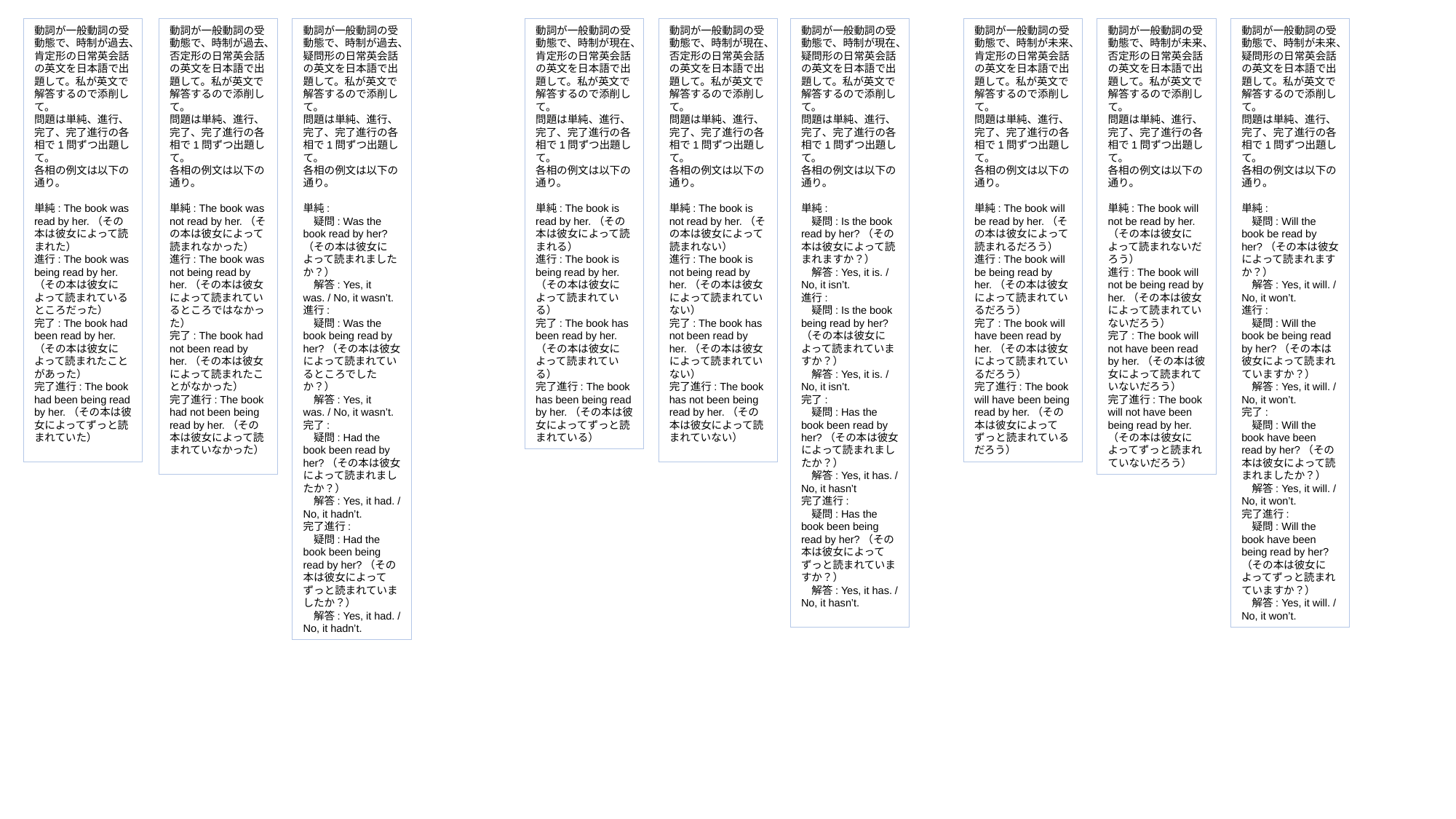

動詞が一般動詞の受動態で、時制が過去、肯定形の日常英会話の英文を日本語で出題して。私が英文で解答するので添削して。
問題は単純、進行、完了、完了進行の各相で1問ずつ出題して。
各相の例文は以下の通り。

単純: The book was read by her.（その本は彼女によって読まれた）
進行: The book was being read by her.（その本は彼女によって読まれているところだった）
完了: The book had been read by her.（その本は彼女によって読まれたことがあった）
完了進行: The book had been being read by her.（その本は彼女によってずっと読まれていた）

動詞が一般動詞の受動態で、時制が過去、否定形の日常英会話の英文を日本語で出題して。私が英文で解答するので添削して。
問題は単純、進行、完了、完了進行の各相で1問ずつ出題して。
各相の例文は以下の通り。

単純: The book was not read by her.（その本は彼女によって読まれなかった）
進行: The book was not being read by her.（その本は彼女によって読まれているところではなかった）
完了: The book had not been read by her.（その本は彼女によって読まれたことがなかった）
完了進行: The book had not been being read by her.（その本は彼女によって読まれていなかった）

動詞が一般動詞の受動態で、時制が過去、疑問形の日常英会話の英文を日本語で出題して。私が英文で解答するので添削して。
問題は単純、進行、完了、完了進行の各相で1問ずつ出題して。
各相の例文は以下の通り。

単純:
　疑問: Was the book read by her?（その本は彼女によって読まれましたか？）
　解答: Yes, it was. / No, it wasn’t.
進行:
　疑問: Was the book being read by her?（その本は彼女によって読まれているところでしたか？）
　解答: Yes, it was. / No, it wasn’t.
完了:
　疑問: Had the book been read by her?（その本は彼女によって読まれましたか？）
　解答: Yes, it had. / No, it hadn’t.
完了進行:
　疑問: Had the book been being read by her?（その本は彼女によってずっと読まれていましたか？）
　解答: Yes, it had. / No, it hadn’t.
動詞が一般動詞の受動態で、時制が現在、肯定形の日常英会話の英文を日本語で出題して。私が英文で解答するので添削して。
問題は単純、進行、完了、完了進行の各相で1問ずつ出題して。
各相の例文は以下の通り。

単純: The book is read by her.（その本は彼女によって読まれる）
進行: The book is being read by her.（その本は彼女によって読まれている）
完了: The book has been read by her.（その本は彼女によって読まれている）
完了進行: The book has been being read by her.（その本は彼女によってずっと読まれている）
動詞が一般動詞の受動態で、時制が現在、否定形の日常英会話の英文を日本語で出題して。私が英文で解答するので添削して。
問題は単純、進行、完了、完了進行の各相で1問ずつ出題して。
各相の例文は以下の通り。

単純: The book is not read by her.（その本は彼女によって読まれない）
進行: The book is not being read by her.（その本は彼女によって読まれていない）
完了: The book has not been read by her.（その本は彼女によって読まれていない）
完了進行: The book has not been being read by her.（その本は彼女によって読まれていない）

動詞が一般動詞の受動態で、時制が現在、疑問形の日常英会話の英文を日本語で出題して。私が英文で解答するので添削して。
問題は単純、進行、完了、完了進行の各相で1問ずつ出題して。
各相の例文は以下の通り。

単純:
　疑問: Is the book read by her?（その本は彼女によって読まれますか？）
　解答: Yes, it is. / No, it isn’t.
進行:
　疑問: Is the book being read by her?（その本は彼女によって読まれていますか？）
　解答: Yes, it is. / No, it isn’t.
完了:
　疑問: Has the book been read by her?（その本は彼女によって読まれましたか？）
　解答: Yes, it has. / No, it hasn’t
完了進行:
　疑問: Has the book been being read by her?（その本は彼女によってずっと読まれていますか？）
　解答: Yes, it has. / No, it hasn’t.

動詞が一般動詞の受動態で、時制が未来、肯定形の日常英会話の英文を日本語で出題して。私が英文で解答するので添削して。
問題は単純、進行、完了、完了進行の各相で1問ずつ出題して。
各相の例文は以下の通り。

単純: The book will be read by her.（その本は彼女によって読まれるだろう）
進行: The book will be being read by her.（その本は彼女によって読まれているだろう）
完了: The book will have been read by her.（その本は彼女によって読まれているだろう）
完了進行: The book will have been being read by her.（その本は彼女によってずっと読まれているだろう）
動詞が一般動詞の受動態で、時制が未来、否定形の日常英会話の英文を日本語で出題して。私が英文で解答するので添削して。
問題は単純、進行、完了、完了進行の各相で1問ずつ出題して。
各相の例文は以下の通り。

単純: The book will not be read by her.（その本は彼女によって読まれないだろう）
進行: The book will not be being read by her.（その本は彼女によって読まれていないだろう）
完了: The book will not have been read by her.（その本は彼女によって読まれていないだろう）
完了進行: The book will not have been being read by her.（その本は彼女によってずっと読まれていないだろう）
動詞が一般動詞の受動態で、時制が未来、疑問形の日常英会話の英文を日本語で出題して。私が英文で解答するので添削して。
問題は単純、進行、完了、完了進行の各相で1問ずつ出題して。
各相の例文は以下の通り。

単純:
　疑問: Will the book be read by her?（その本は彼女によって読まれますか？）
　解答: Yes, it will. / No, it won’t.
進行:
　疑問: Will the book be being read by her?（その本は彼女によって読まれていますか？）
　解答: Yes, it will. / No, it won’t.
完了:
　疑問: Will the book have been read by her?（その本は彼女によって読まれましたか？）
　解答: Yes, it will. / No, it won’t.
完了進行:
　疑問: Will the book have been being read by her?（その本は彼女によってずっと読まれていますか？）
　解答: Yes, it will. / No, it won’t.